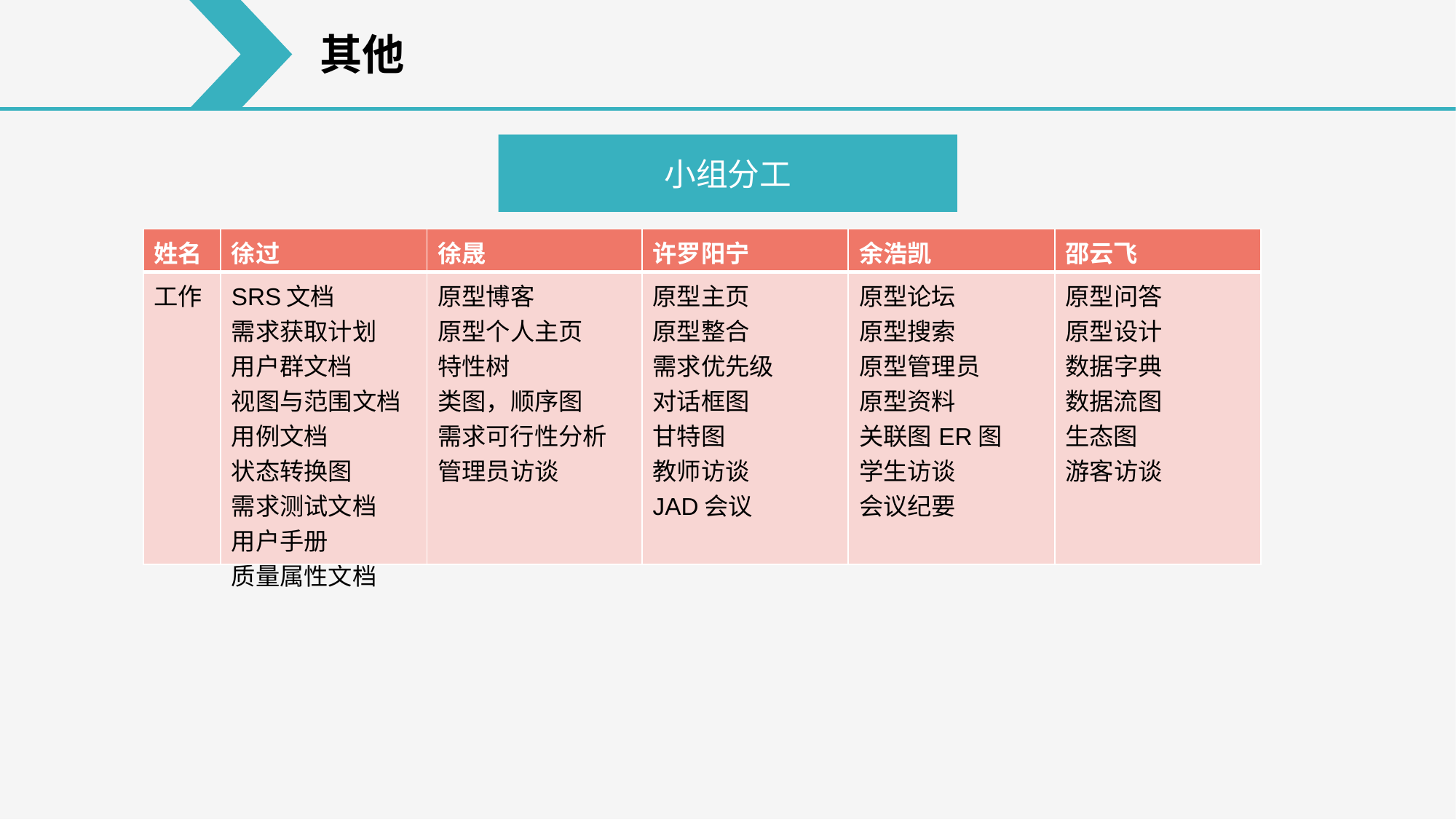

其他
小组分工
| 姓名 | 徐过 | 徐晟 | 许罗阳宁 | 余浩凯 | 邵云飞 |
| --- | --- | --- | --- | --- | --- |
| 工作 | SRS文档 需求获取计划 用户群文档 视图与范围文档 用例文档 状态转换图 需求测试文档 用户手册 质量属性文档 | 原型博客 原型个人主页 特性树 类图，顺序图 需求可行性分析 管理员访谈 | 原型主页 原型整合 需求优先级 对话框图 甘特图 教师访谈 JAD会议 | 原型论坛 原型搜索 原型管理员 原型资料 关联图ER图 学生访谈 会议纪要 | 原型问答 原型设计 数据字典 数据流图 生态图 游客访谈 |